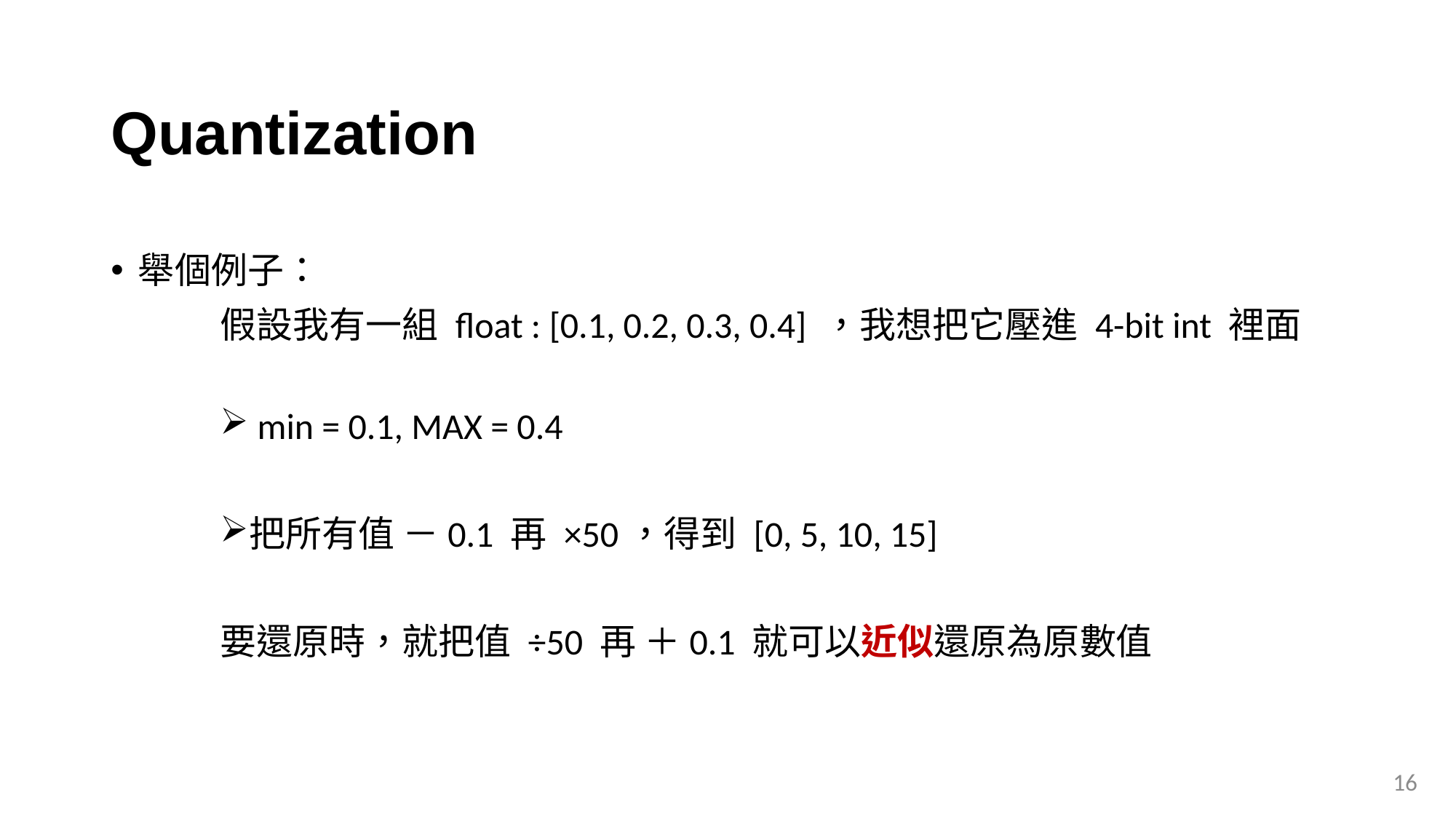

# Quantization

舉個例子：
	假設我有一組 float : [0.1, 0.2, 0.3, 0.4] ，我想把它壓進 4-bit int 裡面

 min = 0.1, MAX = 0.4

把所有值 －0.1 再 ×50，得到 [0, 5, 10, 15]

要還原時，就把值 ÷50 再 ＋0.1 就可以近似還原為原數值

16